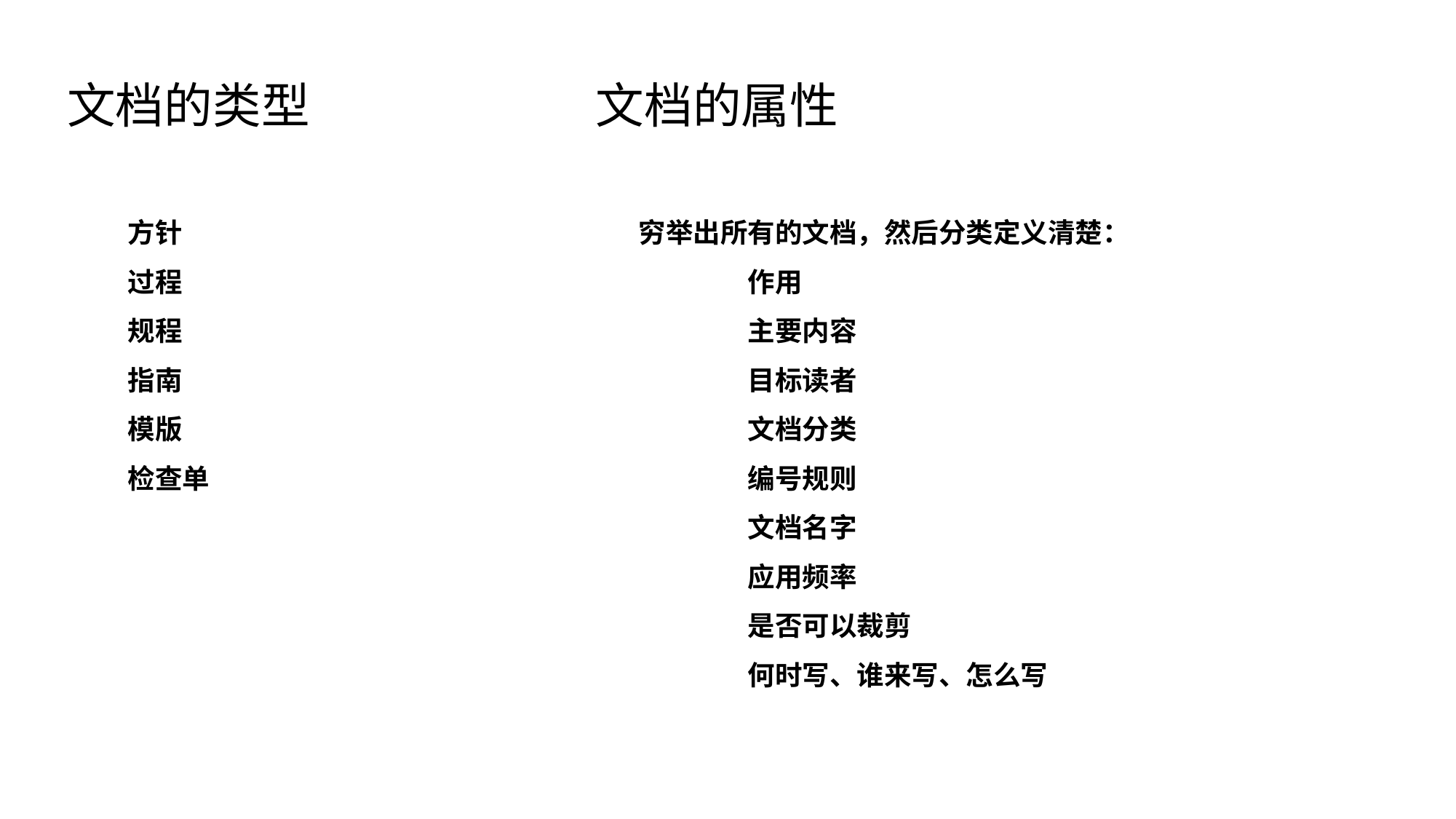

文档的类型
文档的属性
方针
过程
规程
指南
模版
检查单
穷举出所有的文档，然后分类定义清楚：
	作用
	主要内容
	目标读者
	文档分类
	编号规则
	文档名字
	应用频率
	是否可以裁剪
	何时写、谁来写、怎么写